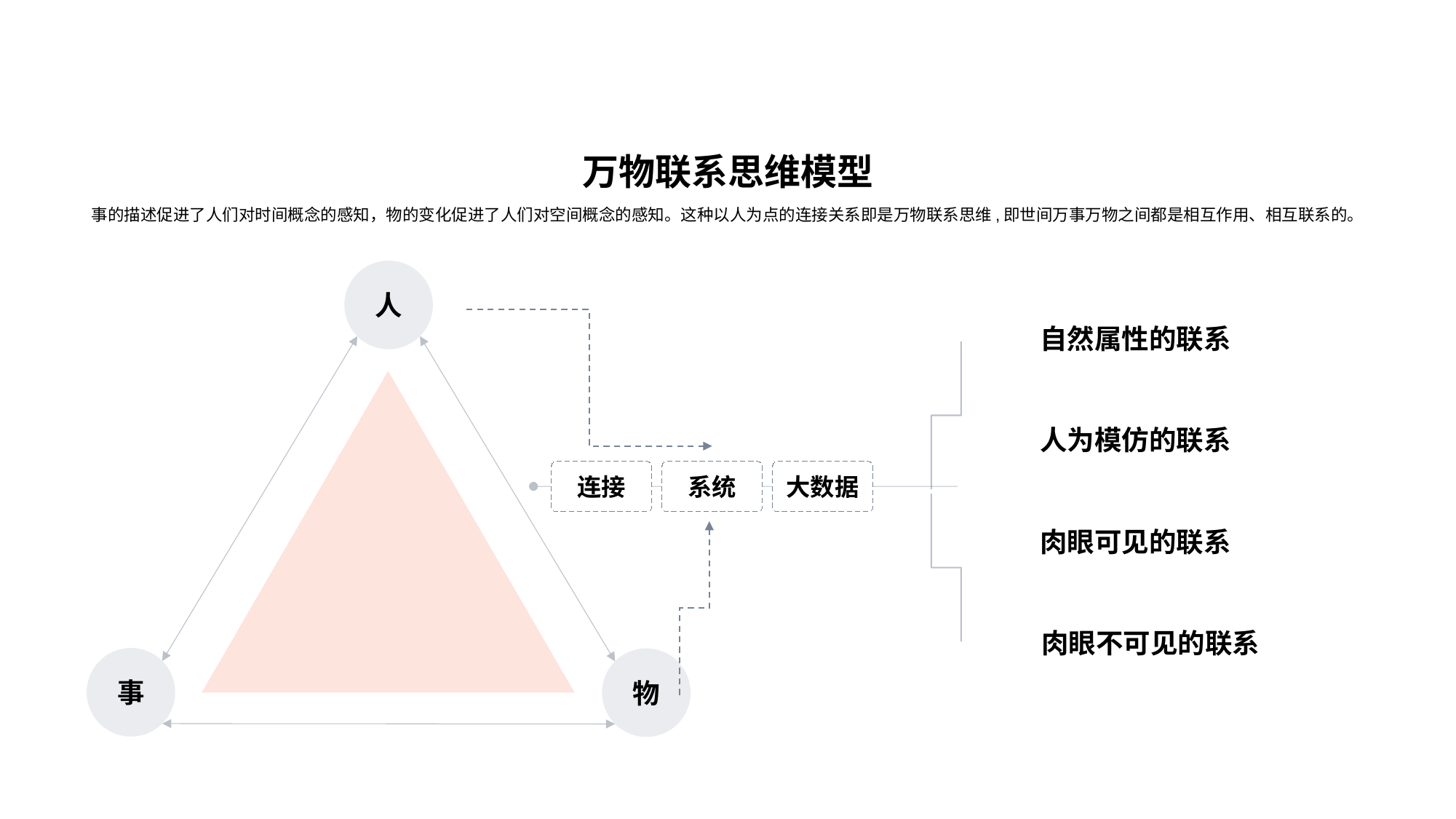

万物联系思维模型
事的描述促进了人们对时间概念的感知，物的变化促进了人们对空间概念的感知。这种以人为点的连接关系即是万物联系思维,即世间万事万物之间都是相互作用、相互联系的。
人

事
物
自然属性的联系
人为模仿的联系
连接
系统
大数据
肉眼可见的联系
肉眼不可见的联系